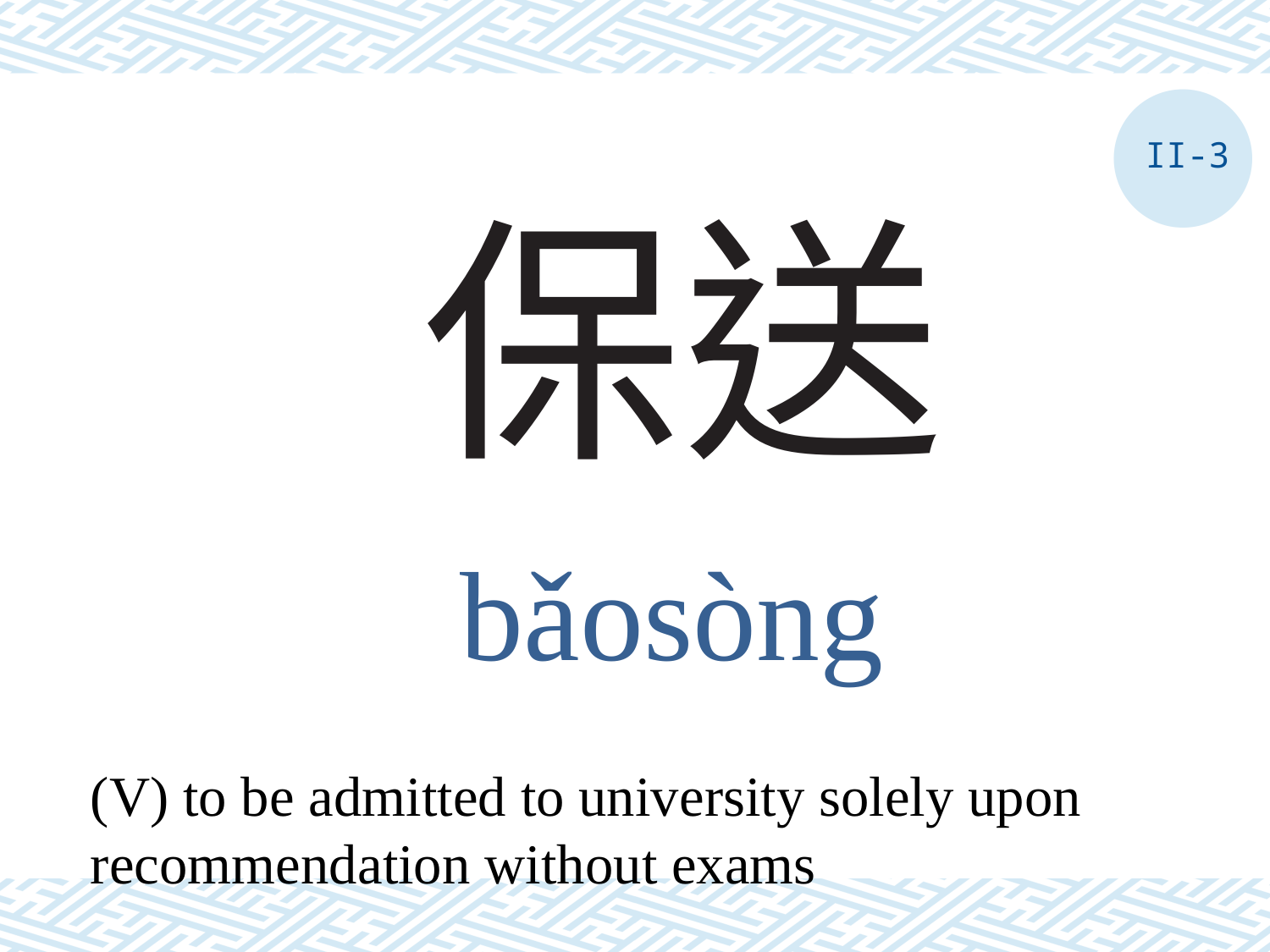

II-3

# 保送
bǎosòng
(V) to be admitted to university solely upon recommendation without exams